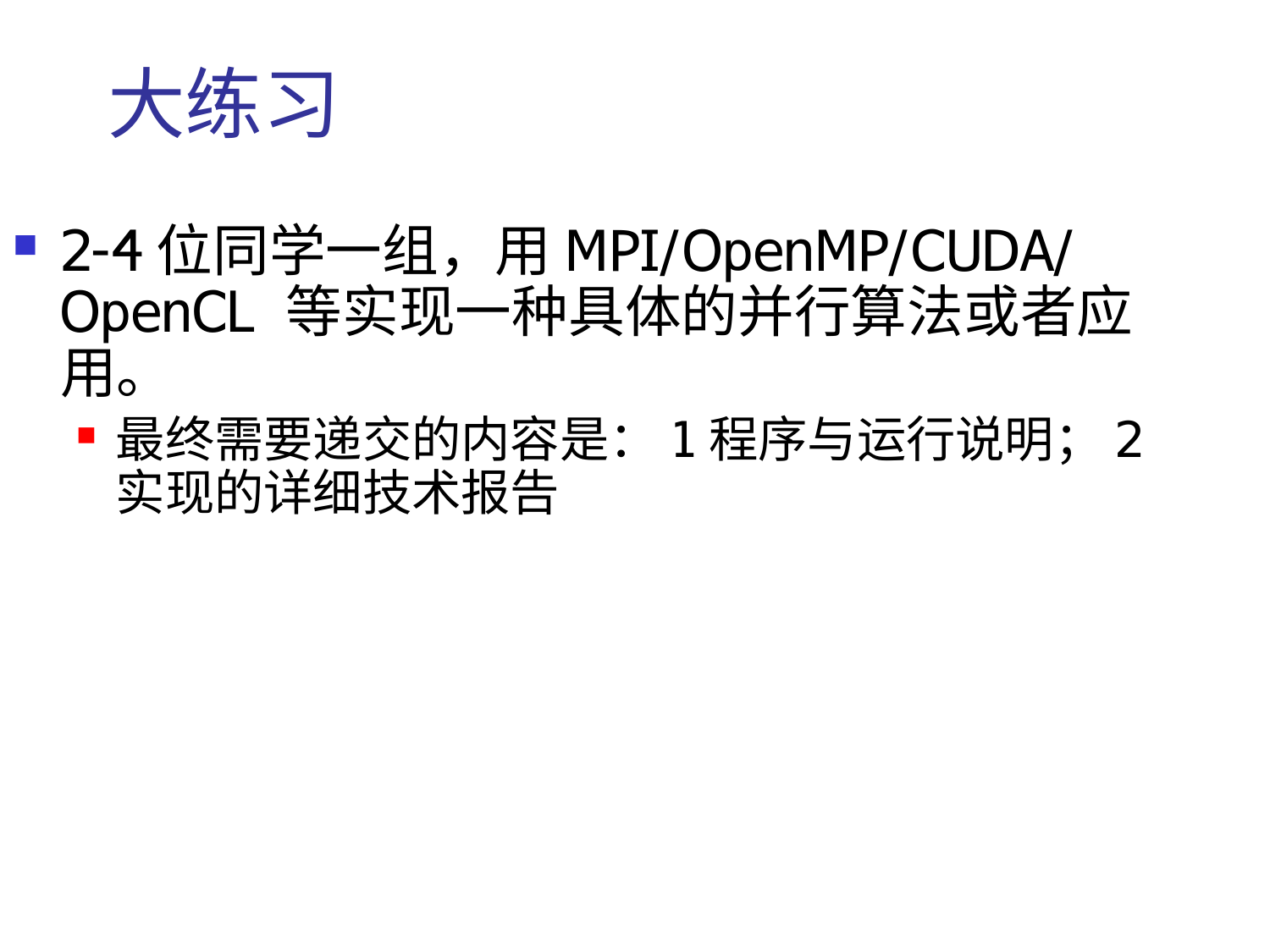

# 大练习
2-4位同学一组，用MPI/OpenMP/CUDA/OpenCL 等实现一种具体的并行算法或者应用。
最终需要递交的内容是：1程序与运行说明；2 实现的详细技术报告